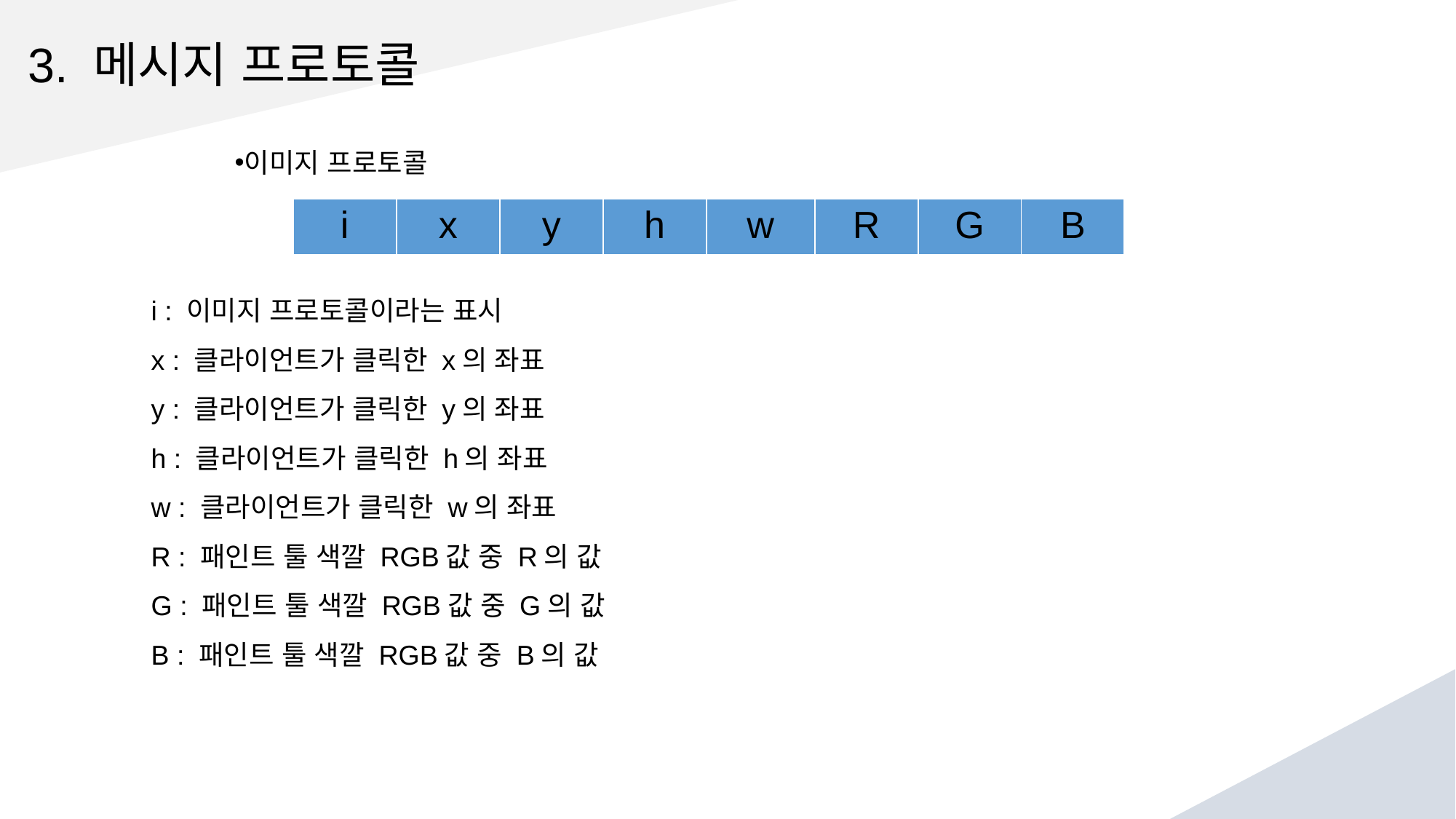

3. 메시지 프로토콜

이미지 프로토콜
| i | x | y | h | w | R | G | B |
| --- | --- | --- | --- | --- | --- | --- | --- |
i : 이미지 프로토콜이라는 표시
x : 클라이언트가 클릭한 x의 좌표
y : 클라이언트가 클릭한 y의 좌표
h : 클라이언트가 클릭한 h의 좌표
w : 클라이언트가 클릭한 w의 좌표
R : 패인트 툴 색깔 RGB값 중 R의 값
G : 패인트 툴 색깔 RGB값 중 G의 값
B : 패인트 툴 색깔 RGB값 중 B의 값